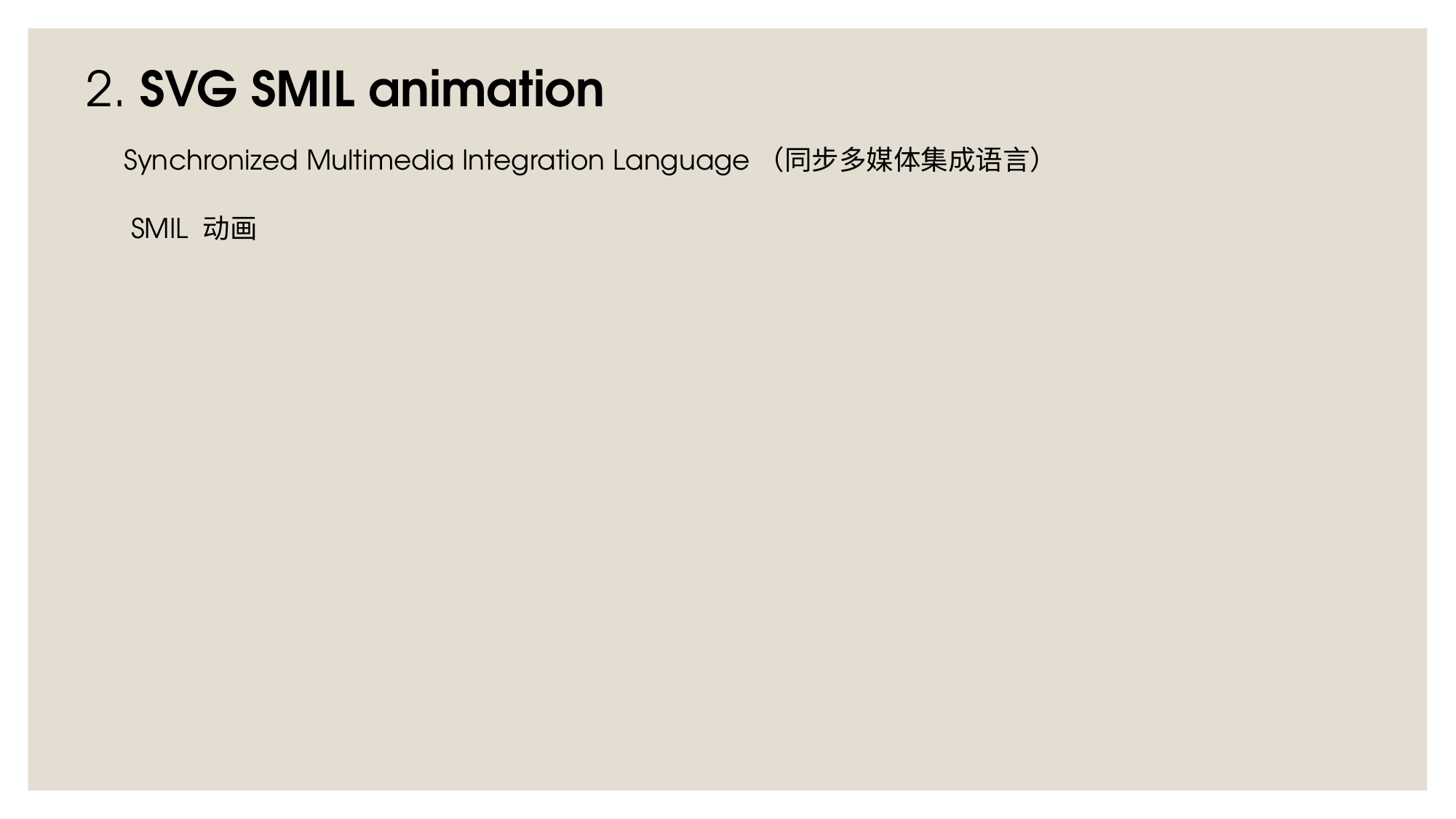

2. SVG SMIL animation
  Synchronized Multimedia Integration Language（同步多媒体集成语言）
SMIL 动画